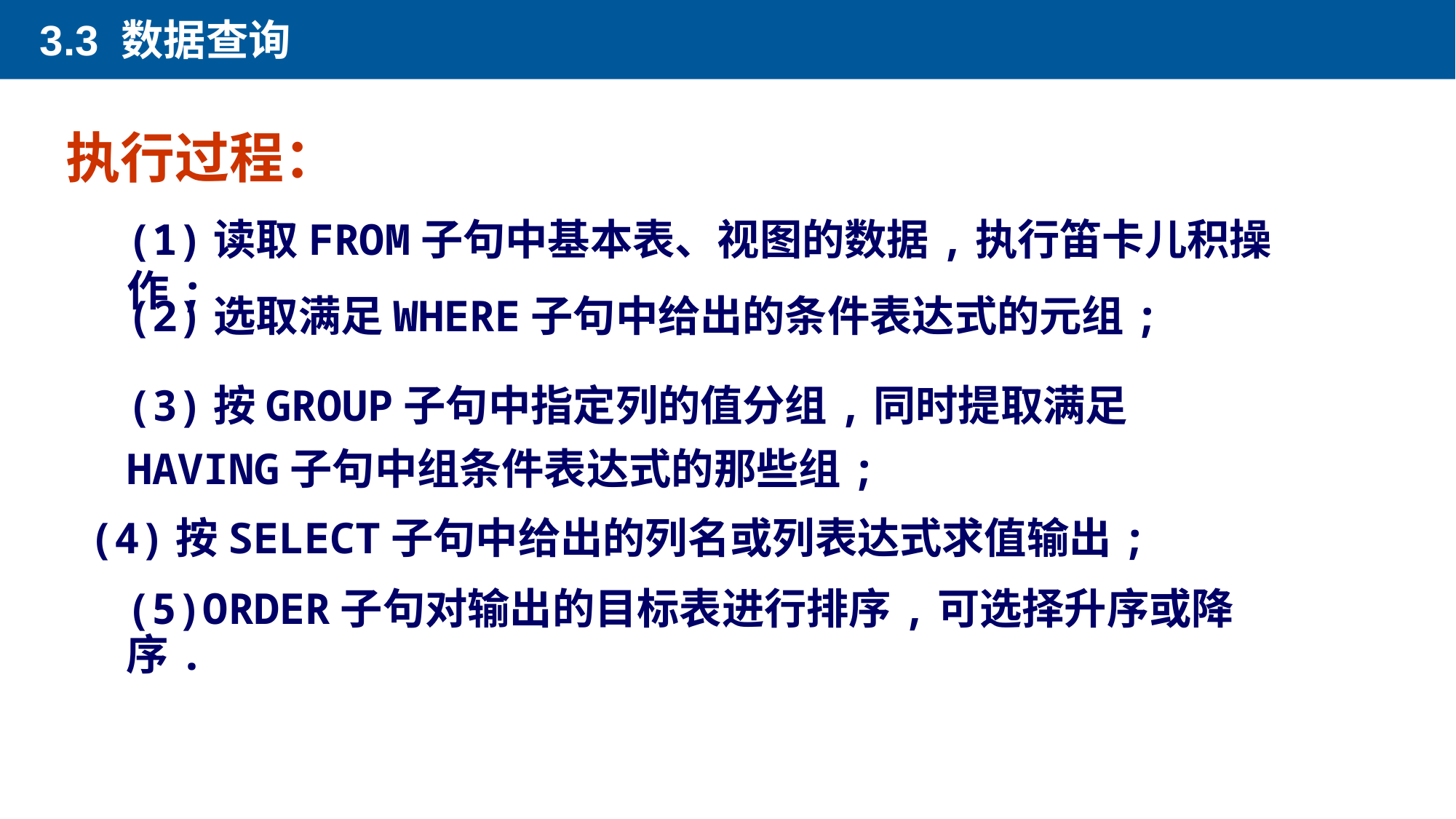

3.3 数据查询
执行过程：
(1)读取FROM子句中基本表、视图的数据,执行笛卡儿积操作;
(2)选取满足WHERE子句中给出的条件表达式的元组;
(3)按GROUP子句中指定列的值分组,同时提取满足HAVING子句中组条件表达式的那些组;
(4)按SELECT子句中给出的列名或列表达式求值输出;
(5)ORDER子句对输出的目标表进行排序,可选择升序或降序.